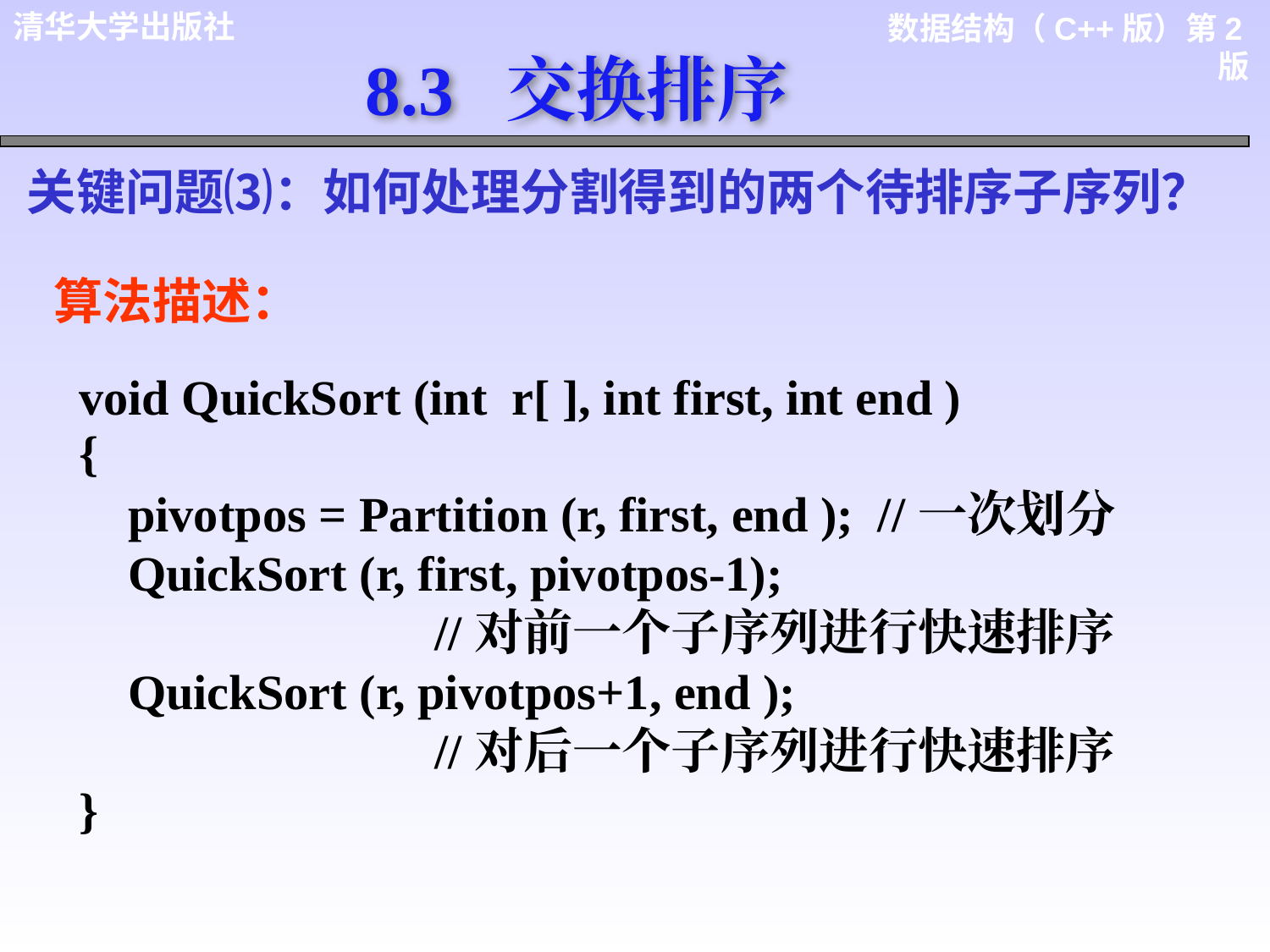

8.3  交换排序
关键问题⑶：如何处理分割得到的两个待排序子序列？
算法描述：
void QuickSort (int  r[ ], int first, int end )
{
    pivotpos = Partition (r, first, end );  //一次划分
    QuickSort (r, first, pivotpos-1);
                             //对前一个子序列进行快速排序
    QuickSort (r, pivotpos+1, end );
                             //对后一个子序列进行快速排序
}